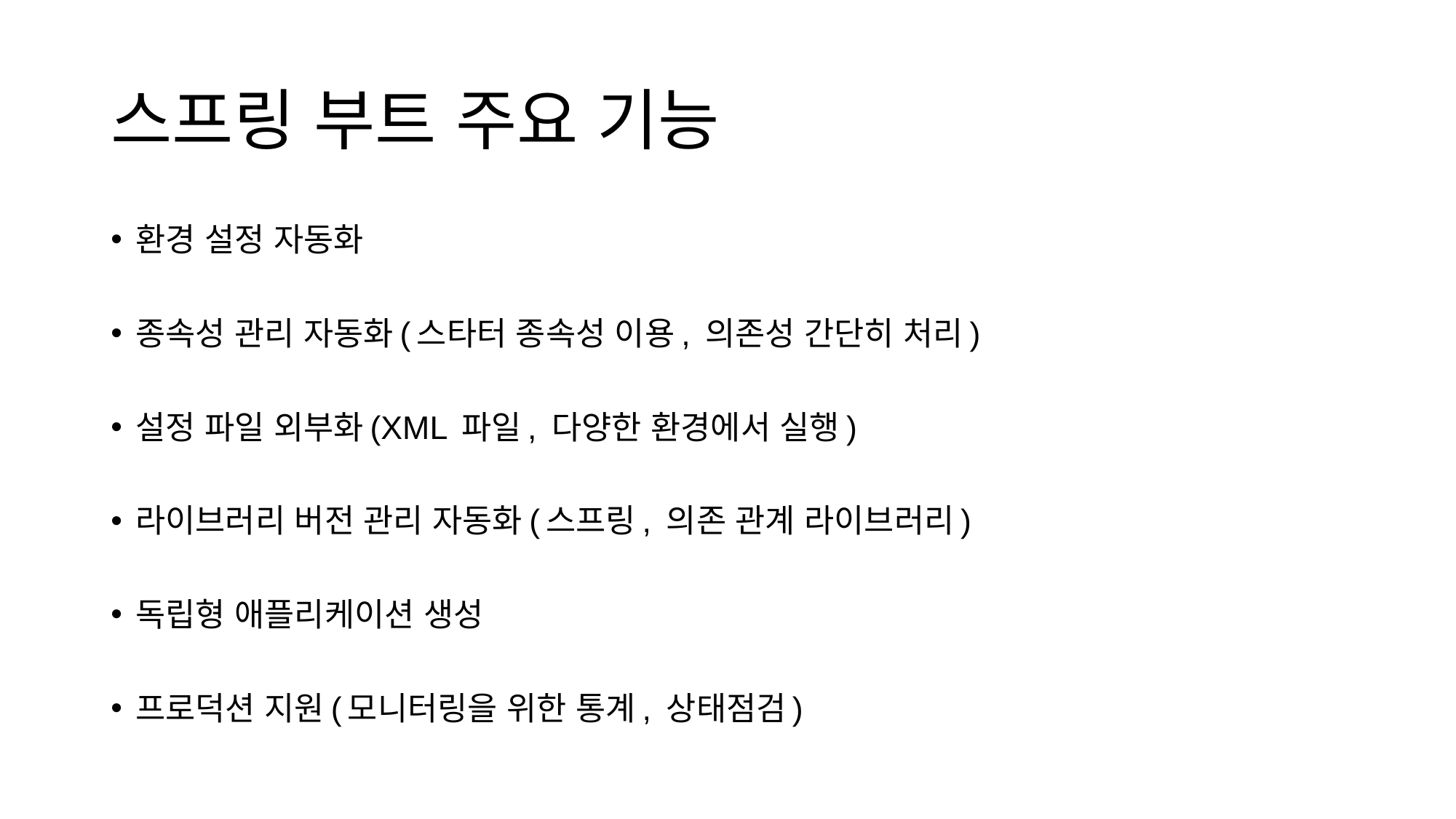

# 스프링 부트 주요 기능
환경 설정 자동화

종속성 관리 자동화(스타터 종속성 이용, 의존성 간단히 처리)

설정 파일 외부화(XML 파일, 다양한 환경에서 실행)

라이브러리 버전 관리 자동화(스프링, 의존 관계 라이브러리)

독립형 애플리케이션 생성

프로덕션 지원(모니터링을 위한 통계, 상태점검)